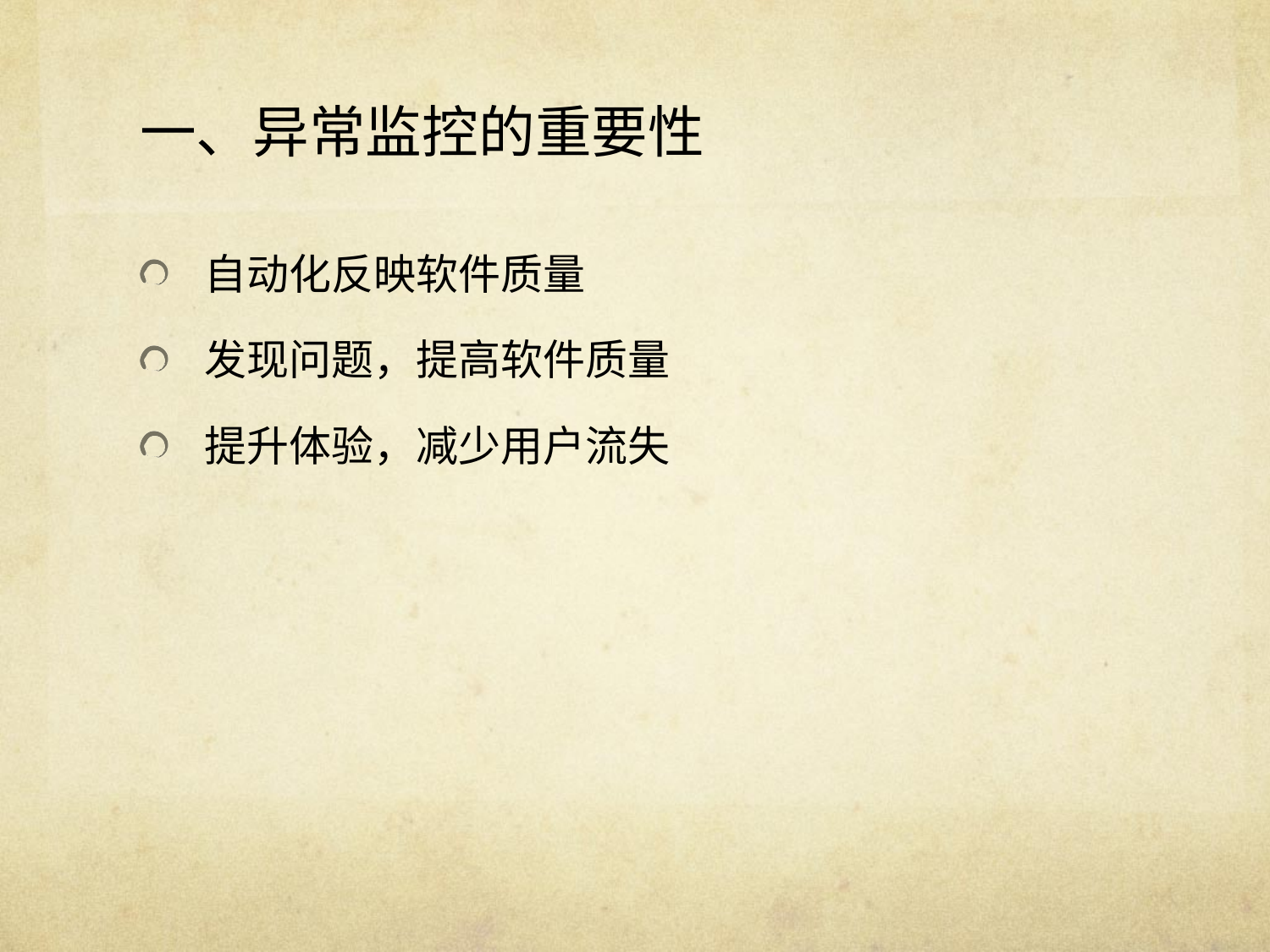

# 一、异常监控的重要性
自动化反映软件质量
发现问题，提高软件质量
提升体验，减少用户流失